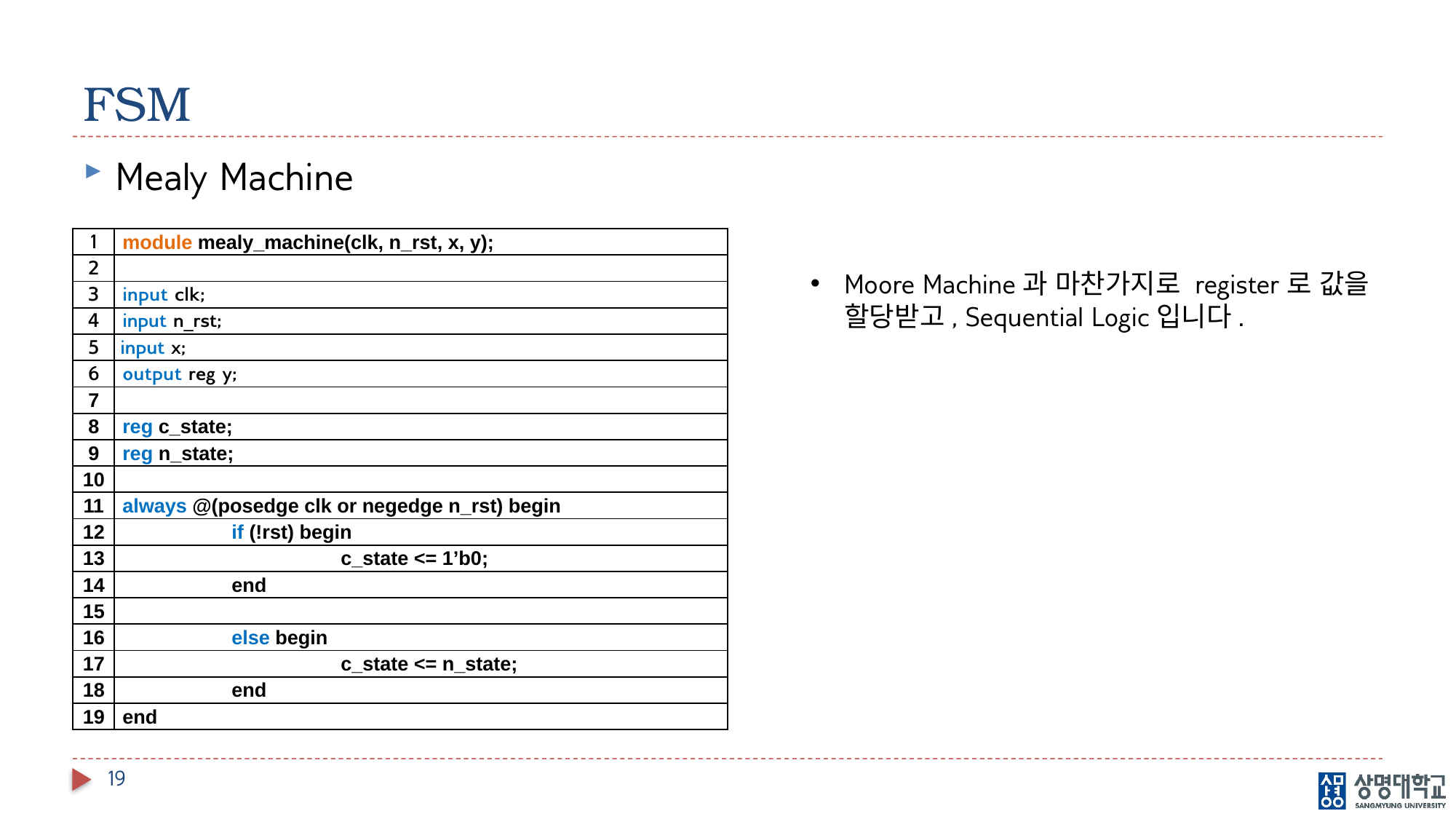

# FSM

Mealy Machine
| 1 | module mealy\_machine(clk, n\_rst, x, y); |
| --- | --- |
| 2 |  |
| 3 | input clk; |
| 4 | input n\_rst; |
| 5 | input x; |
| 6 | output reg y; |
| 7 |  |
| 8 | reg c\_state; |
| 9 | reg n\_state; |
| 10 |  |
| 11 | always @(posedge clk or negedge n\_rst) begin |
| 12 | if (!rst) begin |
| 13 | c\_state <= 1’b0; |
| 14 | end |
| 15 |  |
| 16 | else begin |
| 17 | c\_state <= n\_state; |
| 18 | end |
| 19 | end |

Moore Machine과 마찬가지로 register로 값을 할당받고, Sequential Logic입니다.
19